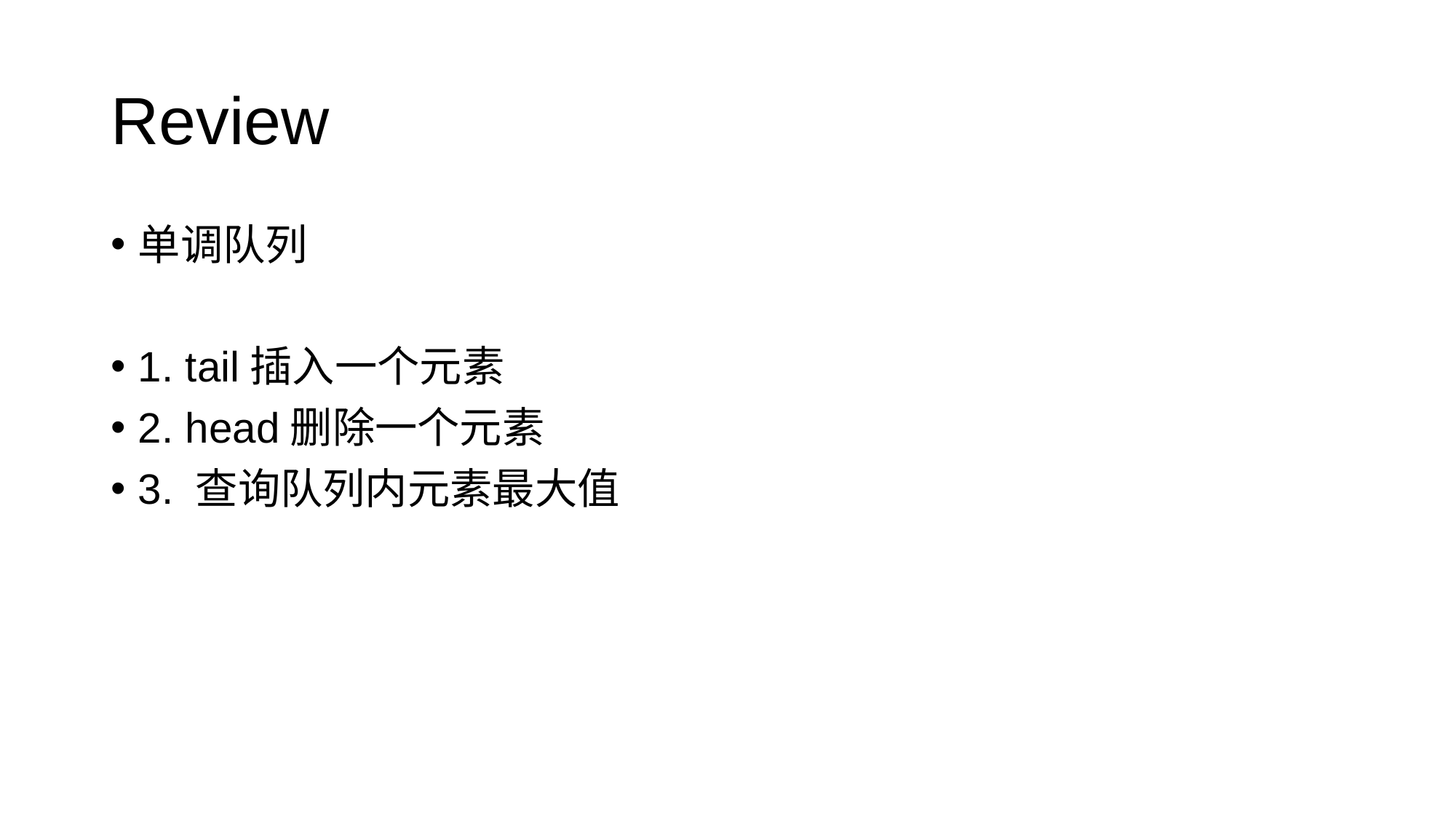

# Review
单调队列

1. tail插入一个元素
2. head删除一个元素
3. 查询队列内元素最大值